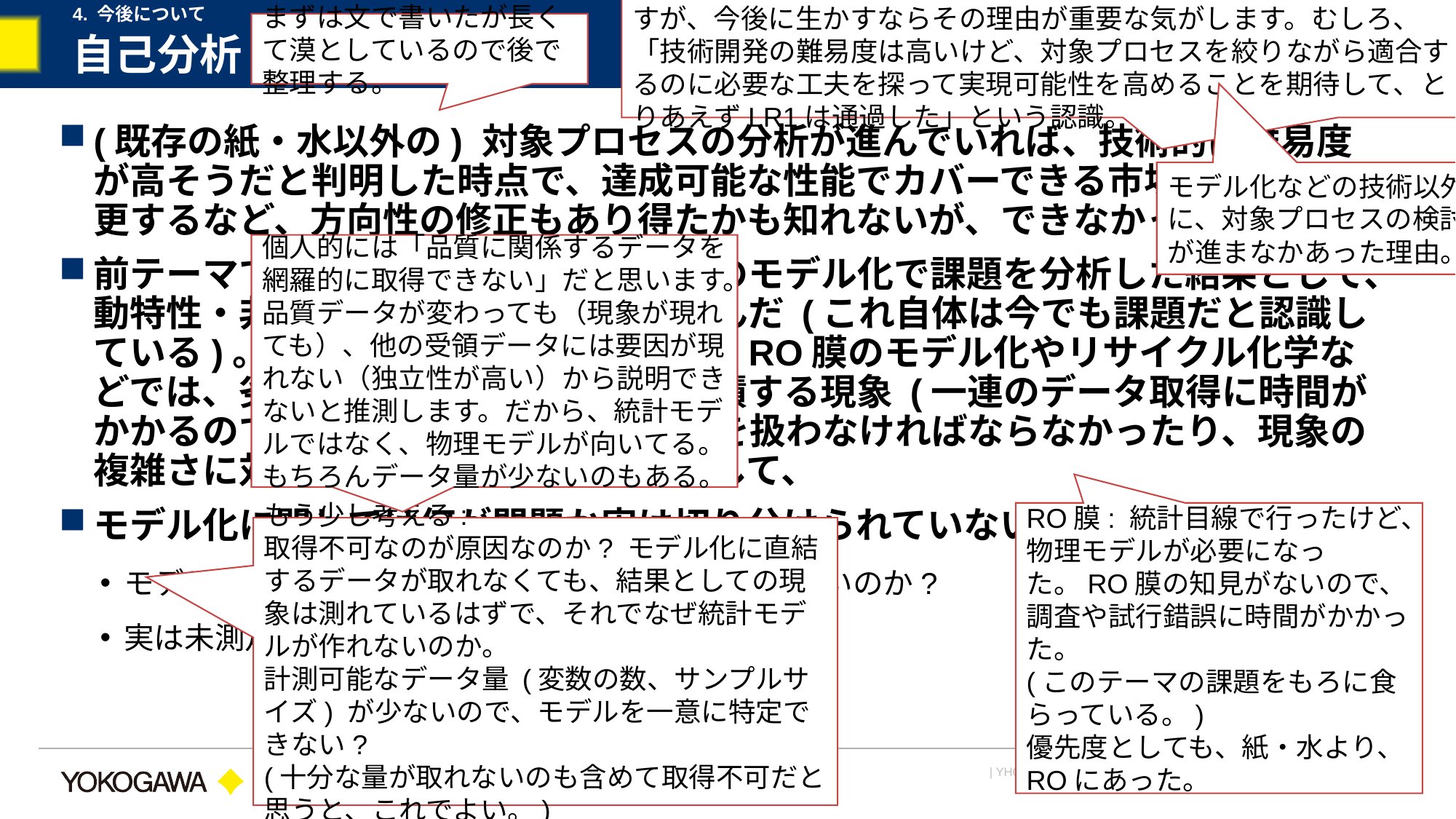

4. 今後について
考察1は「市場調査・分析の進捗が無かった」とも言い換えられますが、今後に生かすならその理由が重要な気がします。むしろ、「技術開発の難易度は高いけど、対象プロセスを絞りながら適合するのに必要な工夫を探って実現可能性を高めることを期待して、とりあえずLR1は通過した」という認識。
まずは文で書いたが長くて漠としているので後で整理する。
# 自己分析
(既存の紙・水以外の) 対象プロセスの分析が進んでいれば、技術的に難易度が高そうだと判明した時点で、達成可能な性能でカバーできる市場に対象を変更するなど、方向性の修正もあり得たかも知れないが、できなかった。
前テーマで経験を積んだ製紙・水処理のモデル化で課題を分析した結果として、動特性・非線形性のモデル化に取り組んだ (これ自体は今でも課題だと認識している)。一方、その後取り組んでいるRO膜のモデル化やリサイクル化学などでは、劣化や詰まりなど長期的に累積する現象 (一連のデータ取得に時間がかかるのでサンプルサイズが小さい) を扱わなければならなかったり、現象の複雑さに対して測定点が少なかったりして、
モデル化に関しては何が問題か実は切り分けられていない?
モデリング技術の限界でうまくモデル化できていないのか?
実は未測定の外乱の影響などの方が大きいのか?
モデル化などの技術以外に、対象プロセスの検討が進まなかあった理由。
個人的には「品質に関係するデータを網羅的に取得できない」だと思います。品質データが変わっても（現象が現れても）、他の受領データには要因が現れない（独立性が高い）から説明できないと推測します。だから、統計モデルではなく、物理モデルが向いてる。もちろんデータ量が少ないのもある。
RO膜: 統計目線で行ったけど、物理モデルが必要になった。RO膜の知見がないので、調査や試行錯誤に時間がかかった。
(このテーマの課題をもろに食らっている。)
優先度としても、紙・水より、ROにあった。
もう少し考える:
取得不可なのが原因なのか? モデル化に直結するデータが取れなくても、結果としての現象は測れているはずで、それでなぜ統計モデルが作れないのか。
計測可能なデータ量 (変数の数、サンプルサイズ) が少ないので、モデルを一意に特定できない?
(十分な量が取れないのも含めて取得不可だと思うと、これでよい。)
32